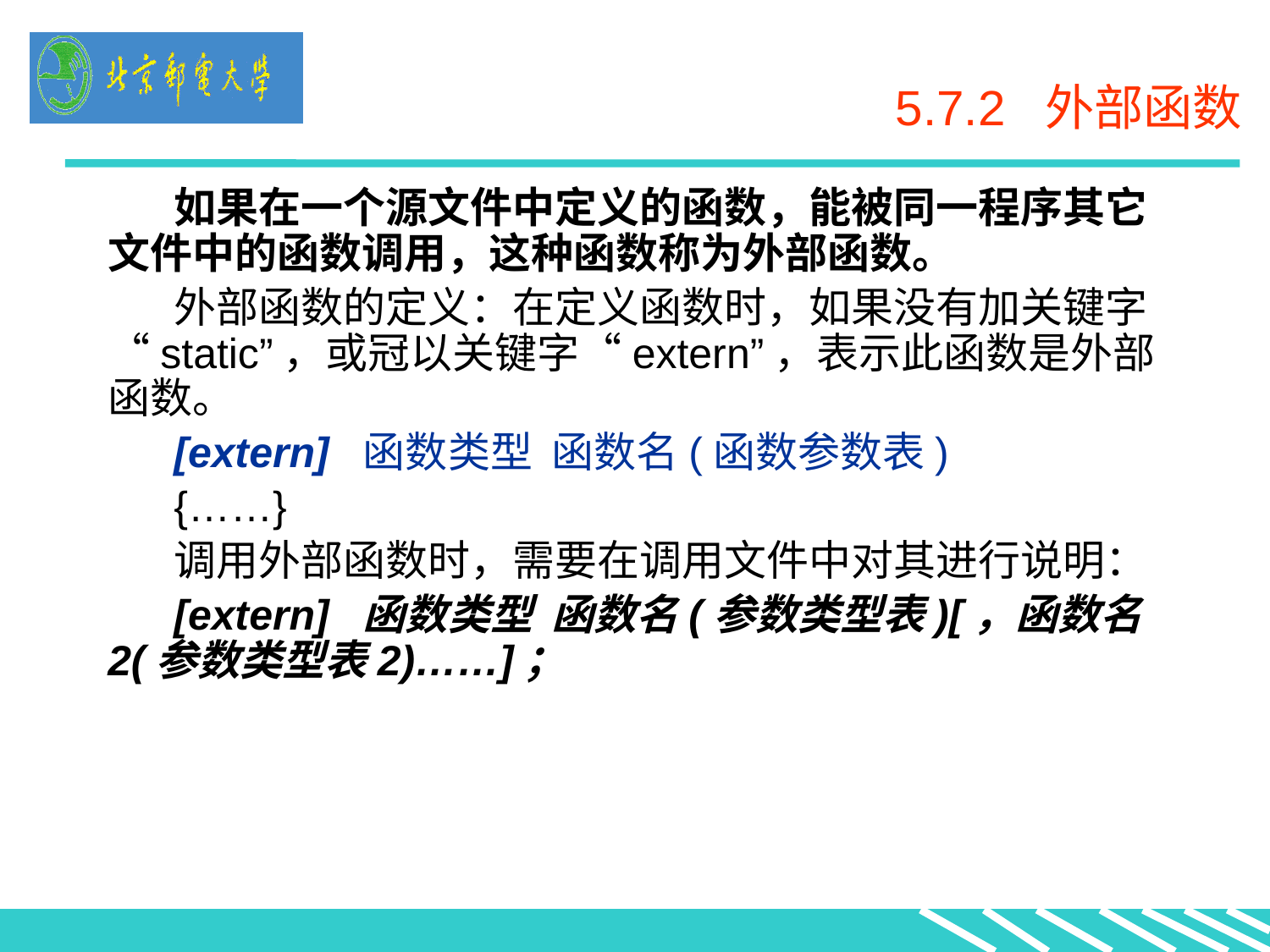

5.7.2  外部函数
# 如果在一个源文件中定义的函数，能被同一程序其它文件中的函数调用，这种函数称为外部函数。
外部函数的定义：在定义函数时，如果没有加关键字“static”，或冠以关键字“extern”，表示此函数是外部函数。
[extern]  函数类型  函数名(函数参数表)
{……}
调用外部函数时，需要在调用文件中对其进行说明：
[extern]  函数类型  函数名(参数类型表)[，函数名2(参数类型表2)……]；